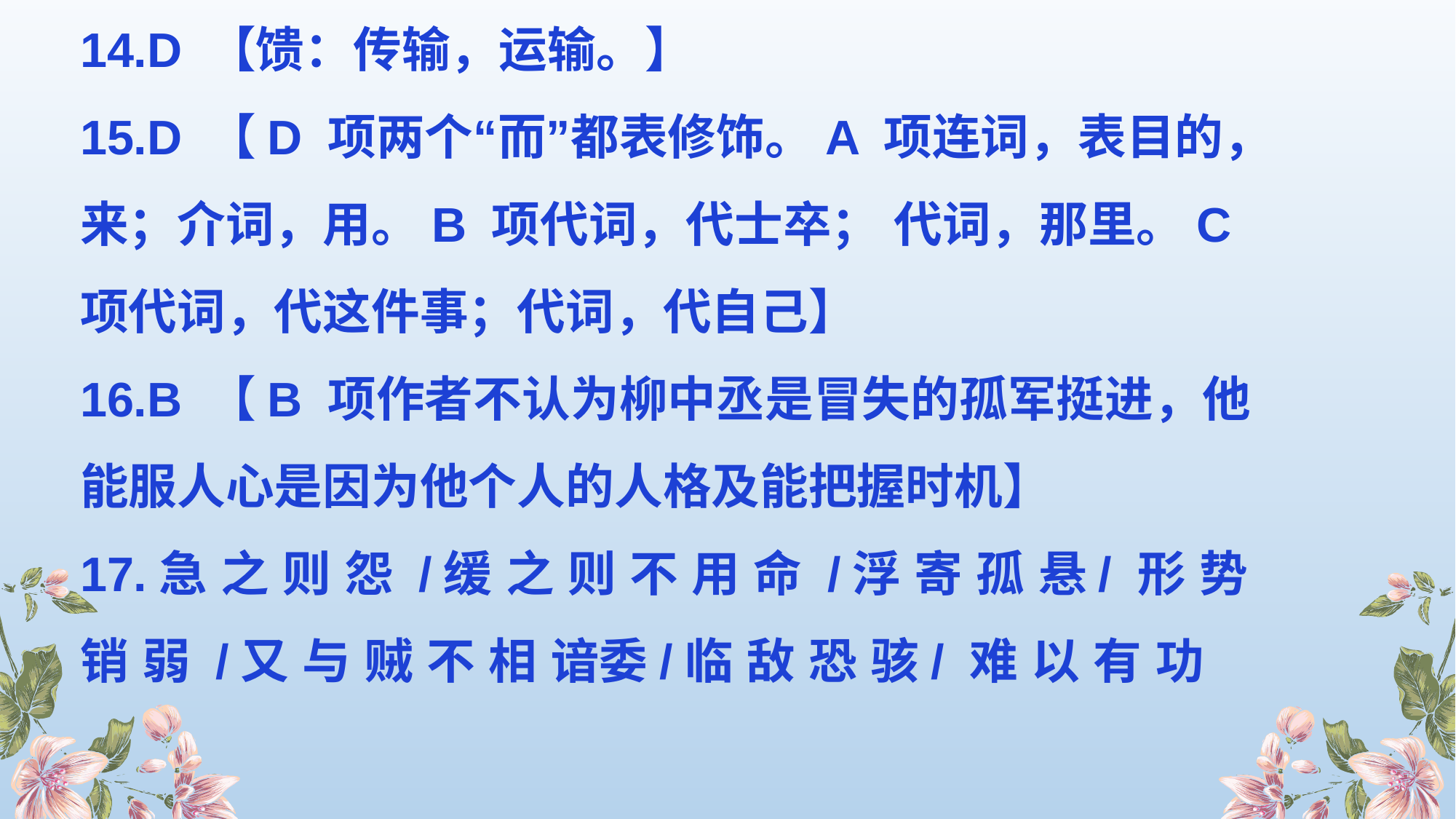

14.D 【馈：传输，运输。】
15.D 【D 项两个“而”都表修饰。A 项连词，表目的，来；介词，用。B 项代词，代士卒； 代词，那里。C 项代词，代这件事；代词，代自己】
16.B 【B 项作者不认为柳中丞是冒失的孤军挺进，他能服人心是因为他个人的人格及能把握时机】
17.急 之 则 怨 /缓 之 则 不 用 命 /浮 寄 孤 悬/ 形 势 销 弱 /又 与 贼 不 相 谙委/临 敌 恐 骇/ 难 以 有 功